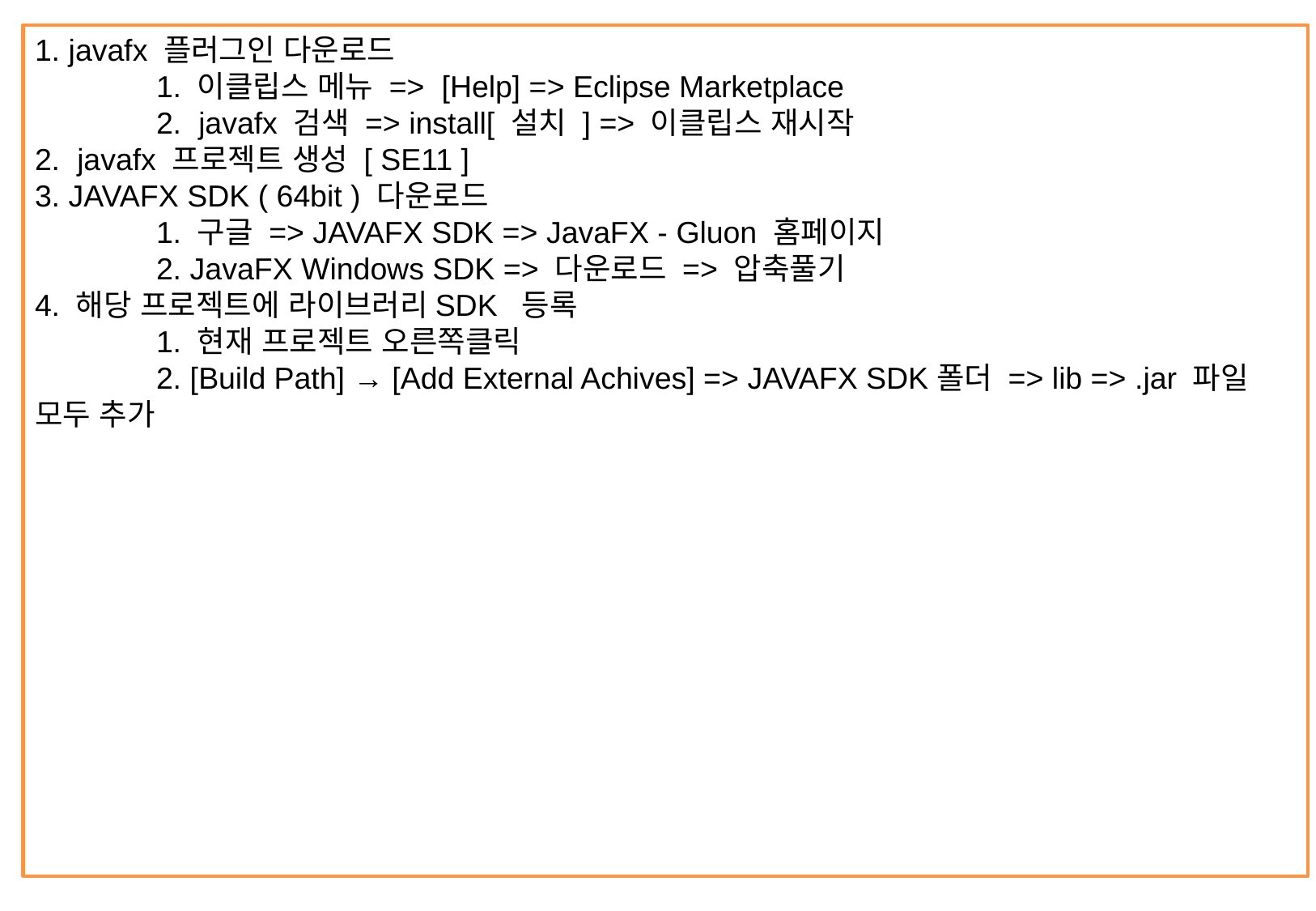

1. javafx 플러그인 다운로드
	1. 이클립스 메뉴 =>  [Help] => Eclipse Marketplace
	2.  javafx 검색 => install[ 설치 ] => 이클립스 재시작
2.  javafx 프로젝트 생성 [ SE11 ]
3. JAVAFX SDK ( 64bit ) 다운로드
	1. 구글 => JAVAFX SDK => JavaFX - Gluon 홈페이지
	2. JavaFX Windows SDK => 다운로드 => 압축풀기
4. 해당 프로젝트에 라이브러리SDK  등록
	1. 현재 프로젝트 오른쪽클릭
	2. [Build Path] → [Add External Achives] => JAVAFX SDK폴더 => lib => .jar 파일 모두 추가